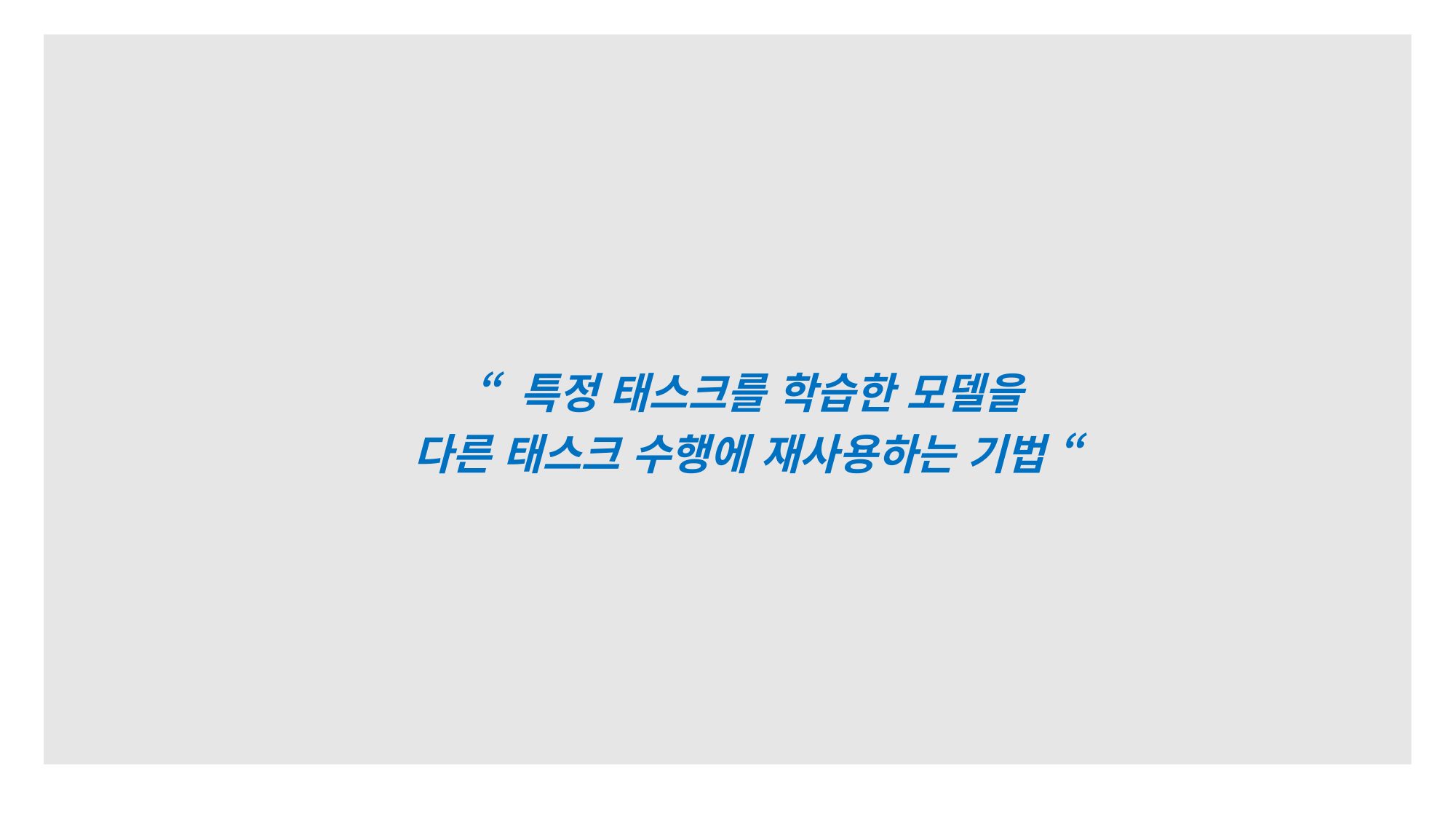

“ 특정 태스크를 학습한 모델을
 다른 태스크 수행에 재사용하는 기법 “